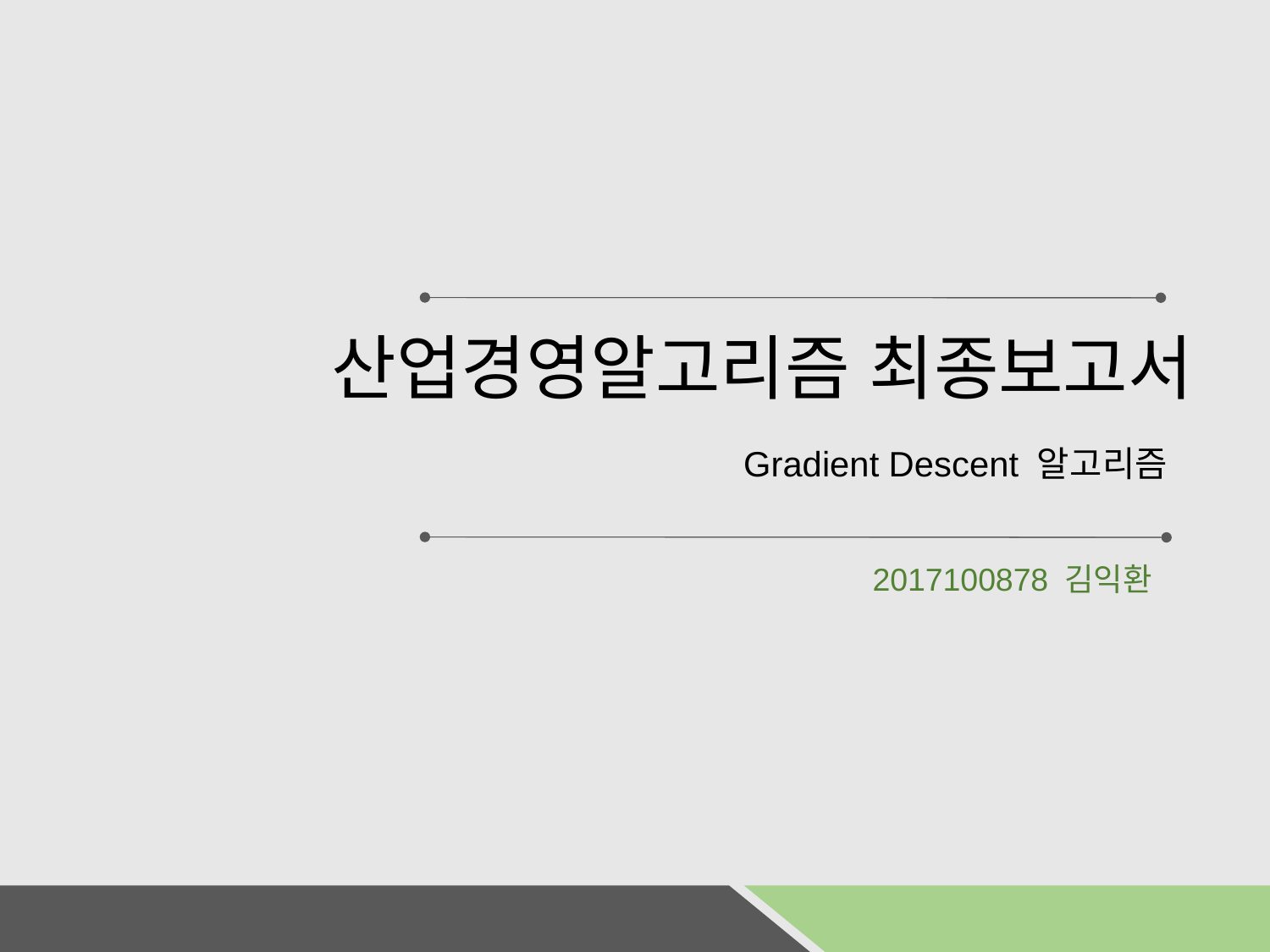

# 산업경영알고리즘 최종보고서
 Gradient Descent 알고리즘

2017100878 김익환